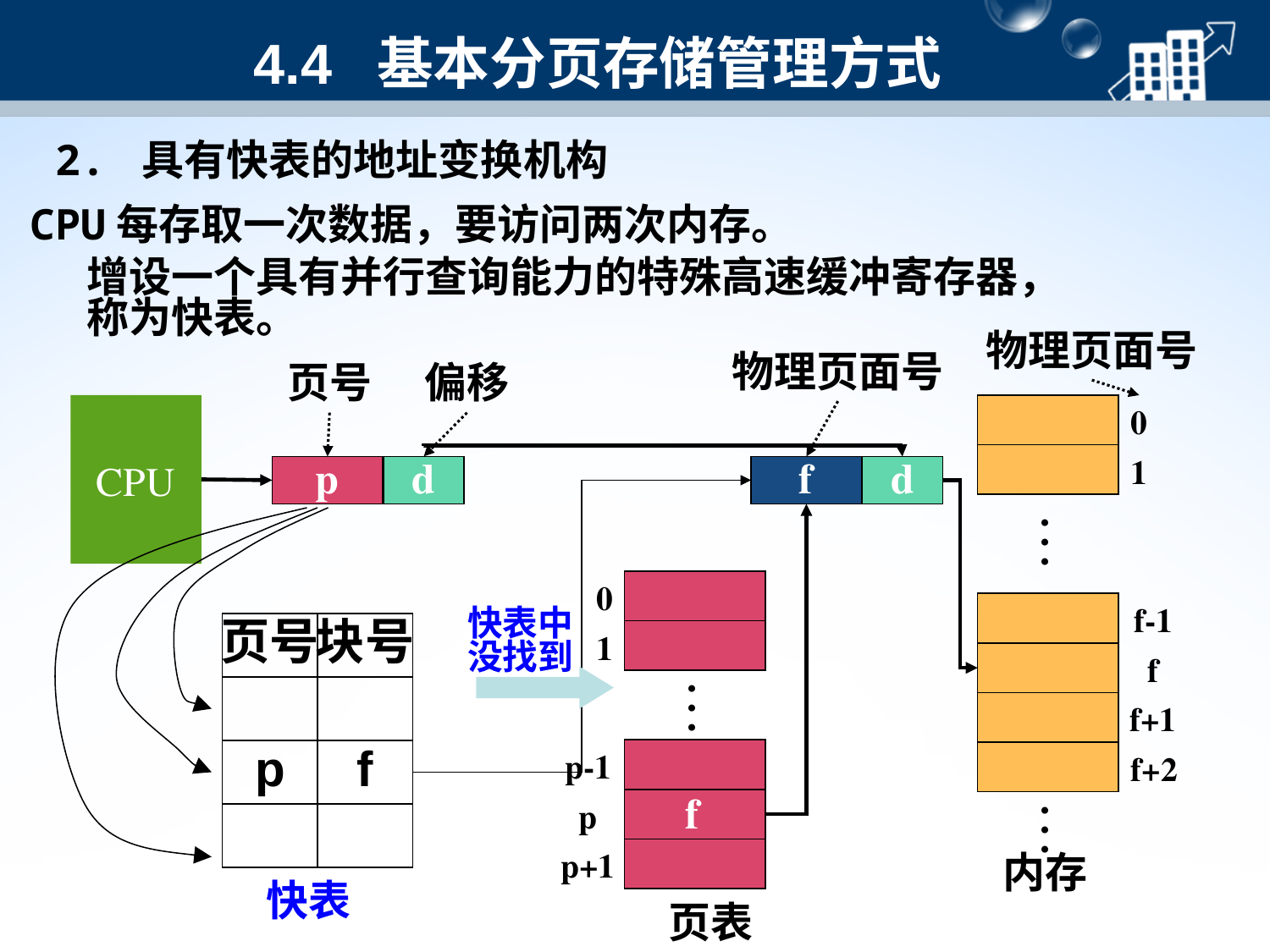

4.4  基本分页存储管理方式
2. 具有快表的地址变换机构
CPU每存取一次数据，要访问两次内存。
增设一个具有并行查询能力的特殊高速缓冲寄存器，称为快表。
物理页面号
物理页面号
页号
偏移

CPU

0

1
p
d
f
d

.
.
.

0

f-1
快表中没找到
页号
块号
1

f

.
.
.

f+1
p-1

p
f

f+2
f
p

.
.
.

p+1

内存
快表
页表